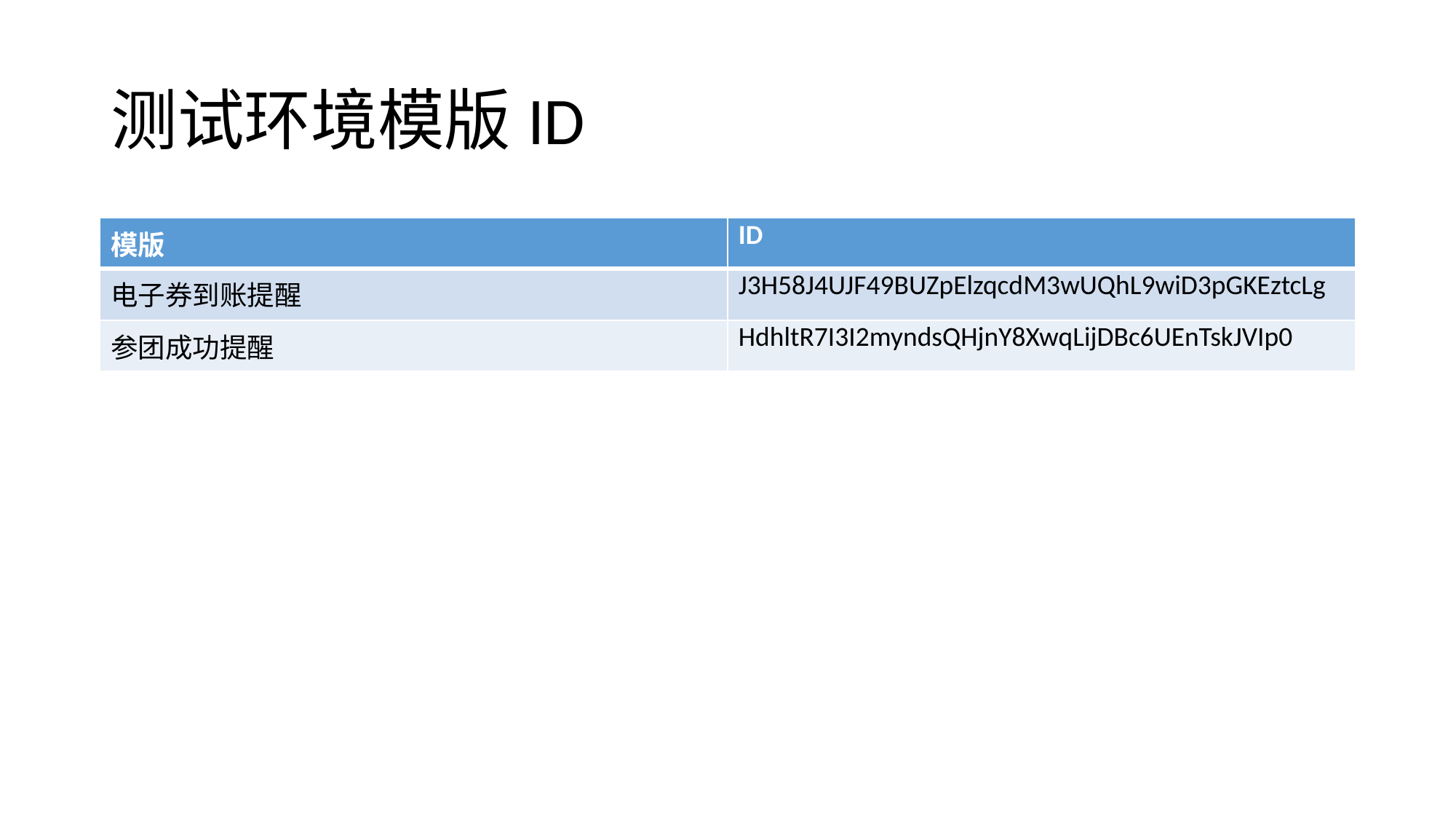

# 测试环境模版ID
| 模版 | ID |
| --- | --- |
| 电子券到账提醒 | J3H58J4UJF49BUZpElzqcdM3wUQhL9wiD3pGKEztcLg |
| 参团成功提醒 | HdhltR7I3I2myndsQHjnY8XwqLijDBc6UEnTskJVIp0 |